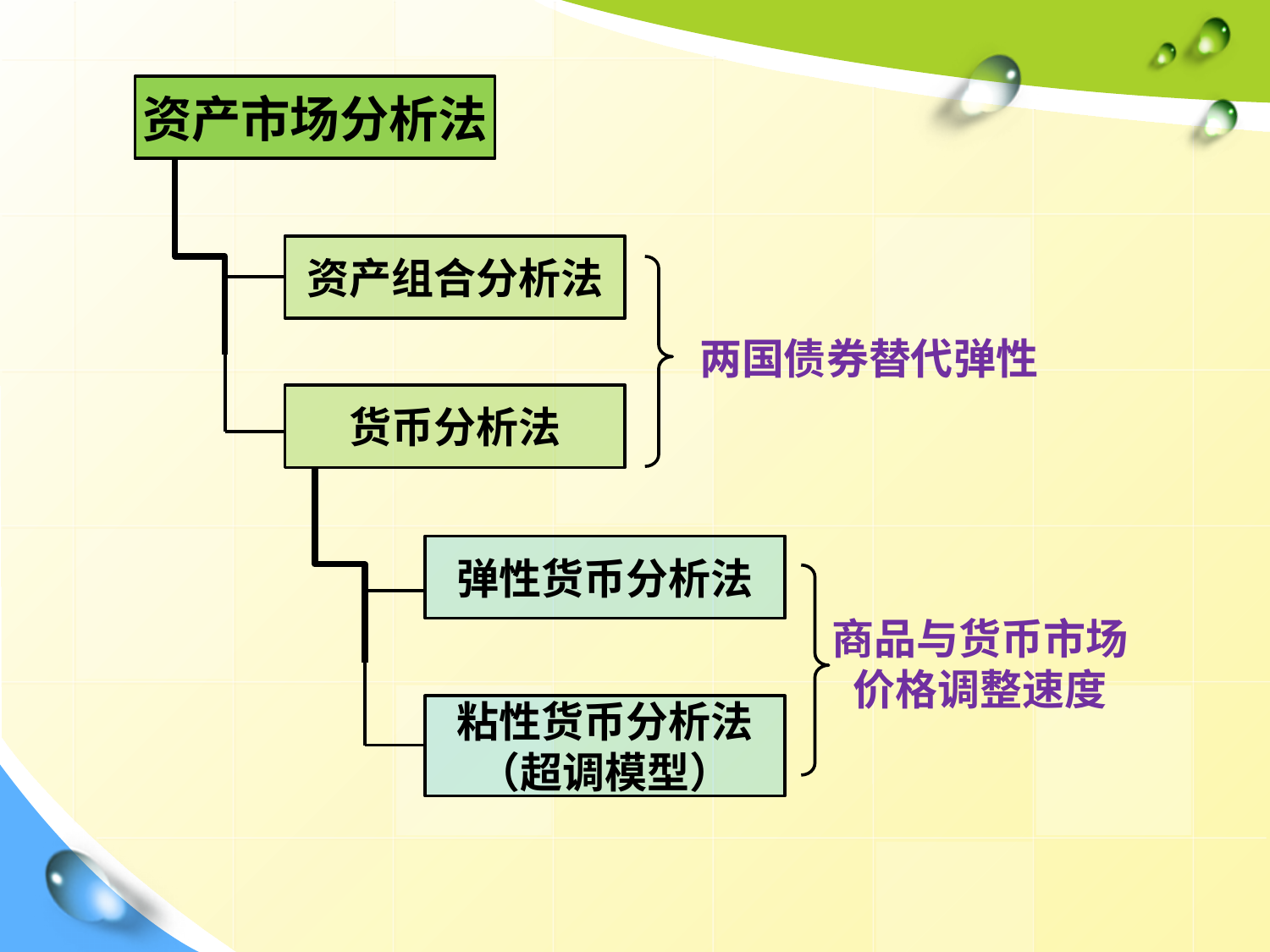

资产市场分析法
资产组合分析法
货币分析法

两国债券替代弹性
弹性货币分析法

商品与货币市场
价格调整速度
粘性货币分析法
（超调模型）